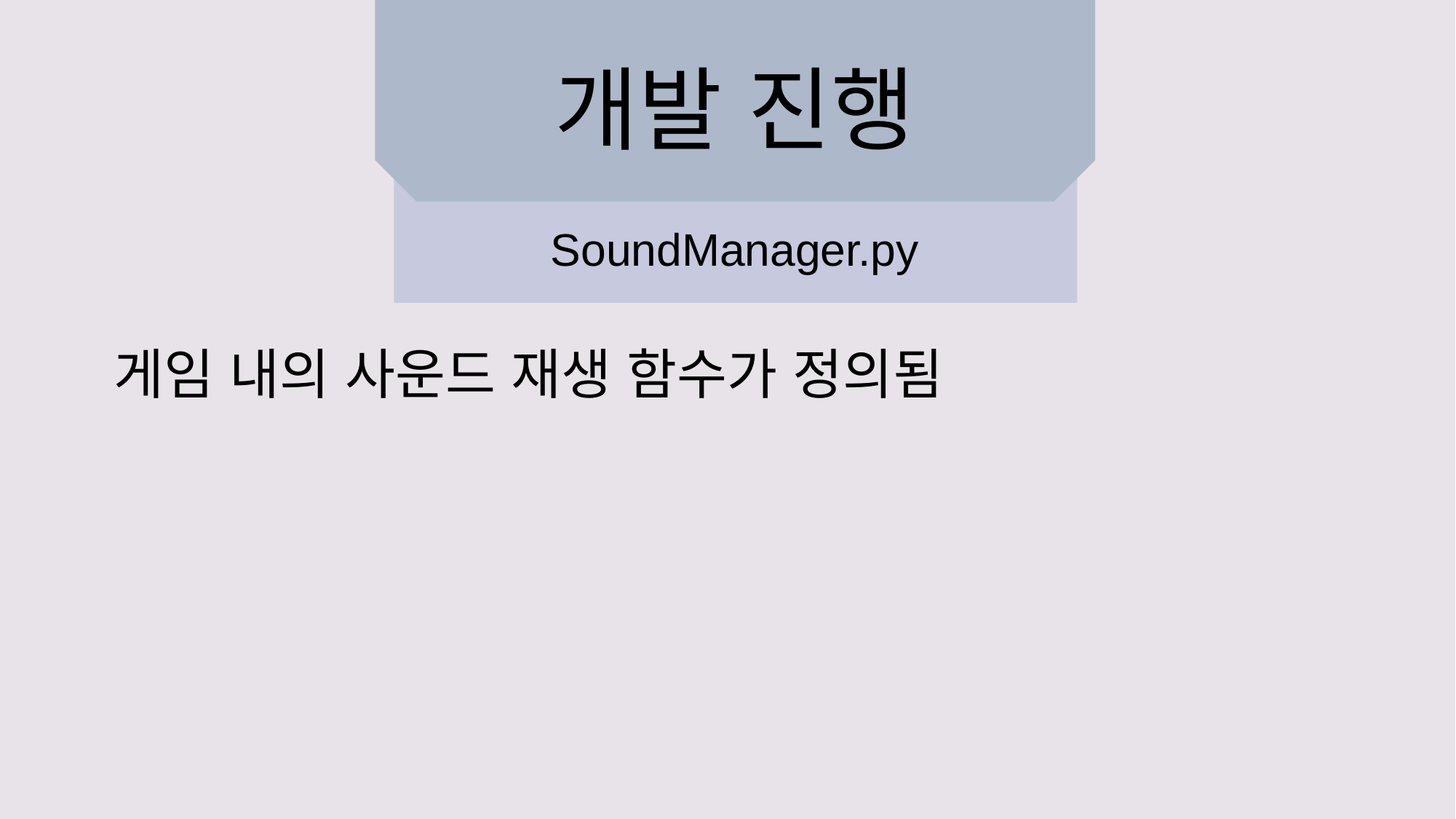

# 개발 진행

SoundManager.py
게임 내의 사운드 재생 함수가 정의됨